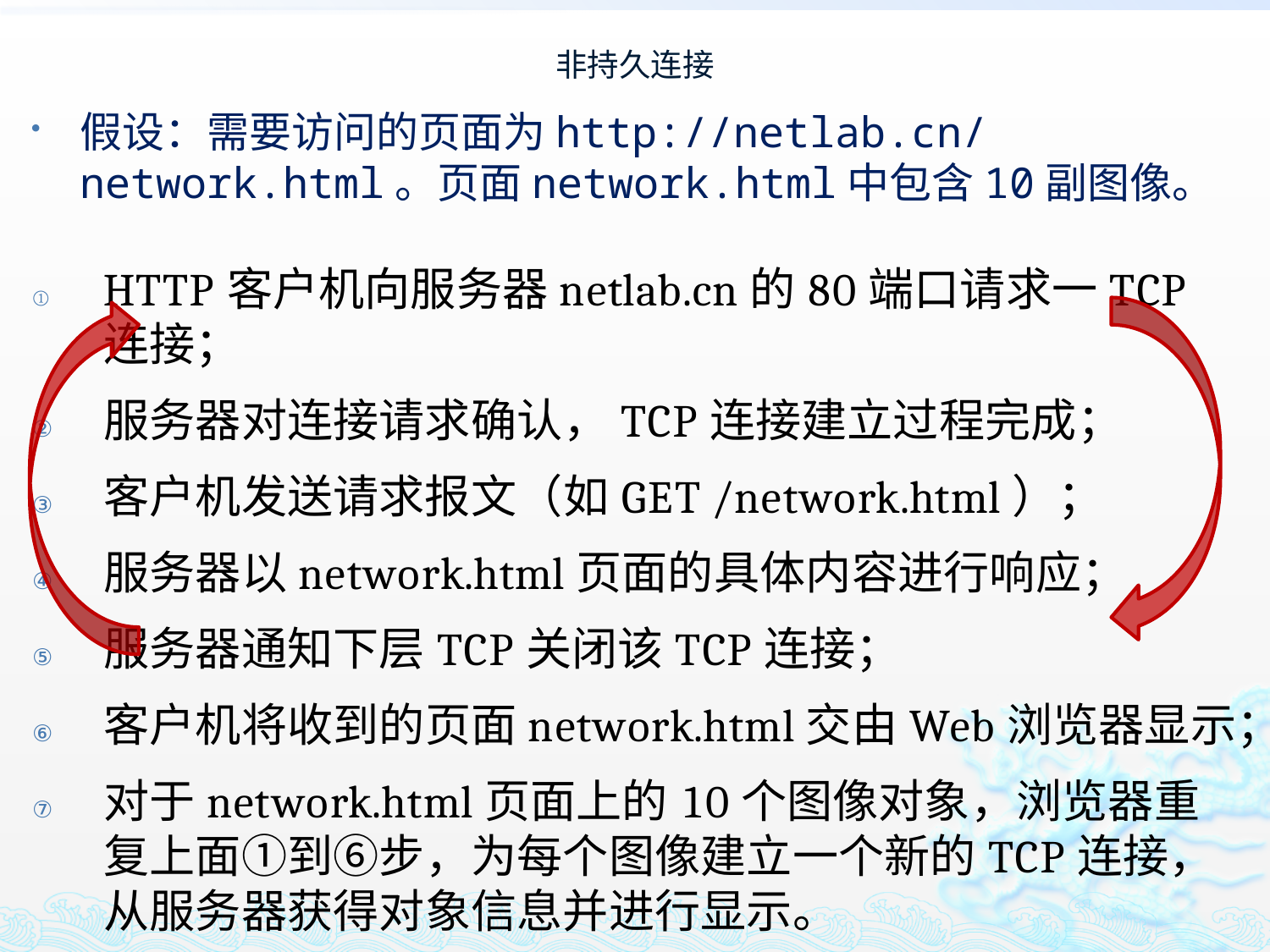

# 非持久连接
假设：需要访问的页面为http://netlab.cn/network.html。页面network.html中包含10副图像。
HTTP客户机向服务器netlab.cn的80端口请求一TCP连接；
服务器对连接请求确认，TCP连接建立过程完成；
客户机发送请求报文（如GET /network.html）；
服务器以network.html页面的具体内容进行响应；
服务器通知下层TCP关闭该TCP连接；
客户机将收到的页面network.html交由Web浏览器显示；
对于network.html页面上的10个图像对象，浏览器重复上面①到⑥步，为每个图像建立一个新的TCP连接，从服务器获得对象信息并进行显示。